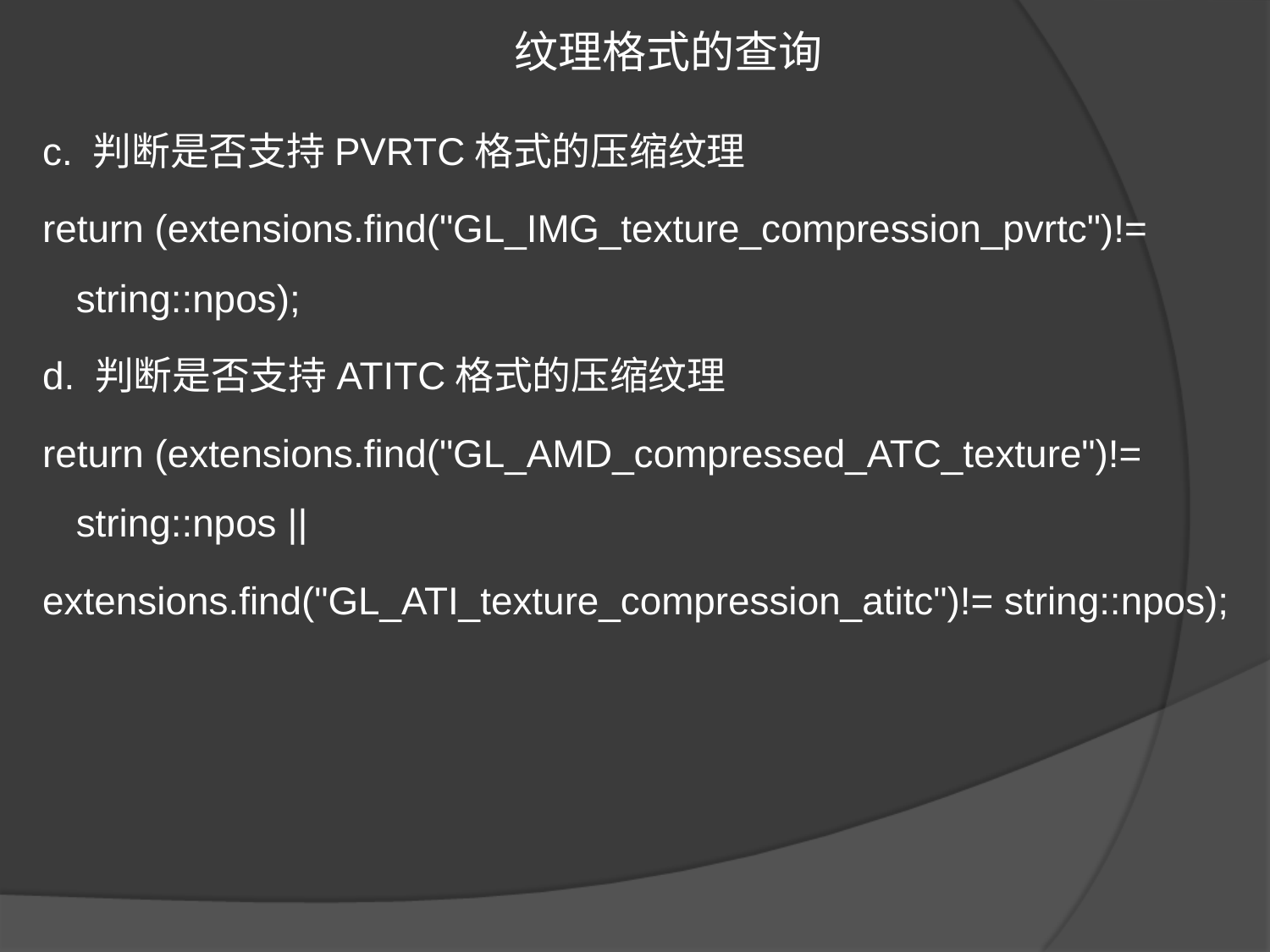

# 纹理格式的查询
c. 判断是否支持PVRTC格式的压缩纹理
return (extensions.find("GL_IMG_texture_compression_pvrtc")!= string::npos);
d. 判断是否支持ATITC格式的压缩纹理
return (extensions.find("GL_AMD_compressed_ATC_texture")!= string::npos ||
extensions.find("GL_ATI_texture_compression_atitc")!= string::npos);